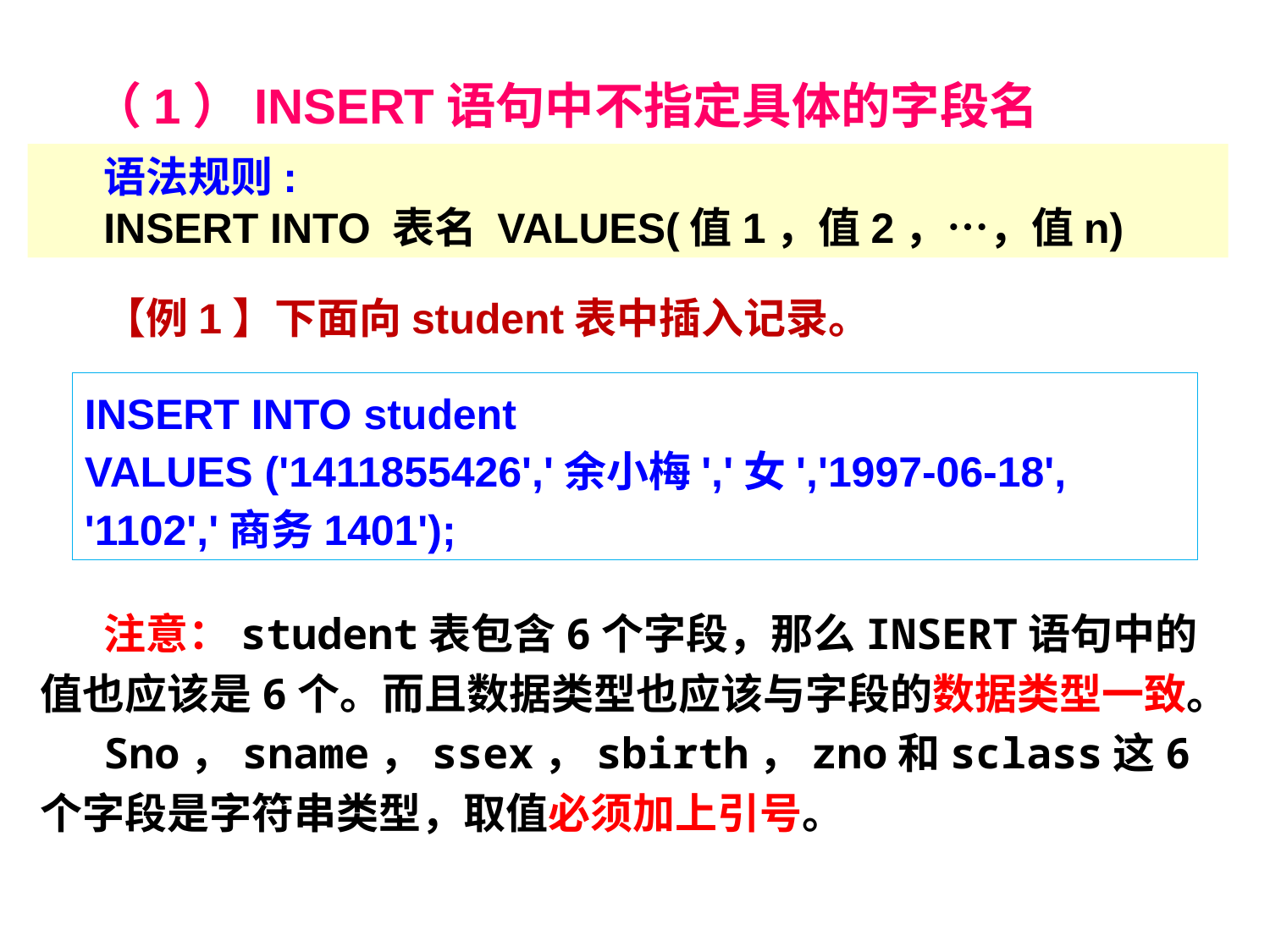

（1）INSERT语句中不指定具体的字段名
语法规则:
INSERT INTO 表名 VALUES(值1，值2，…，值n)
【例1】下面向student表中插入记录。
INSERT INTO student
VALUES ('1411855426','余小梅','女','1997-06-18', '1102','商务1401');
注意：student表包含6个字段，那么INSERT语句中的值也应该是6个。而且数据类型也应该与字段的数据类型一致。
Sno，sname，ssex，sbirth，zno和sclass这6个字段是字符串类型，取值必须加上引号。